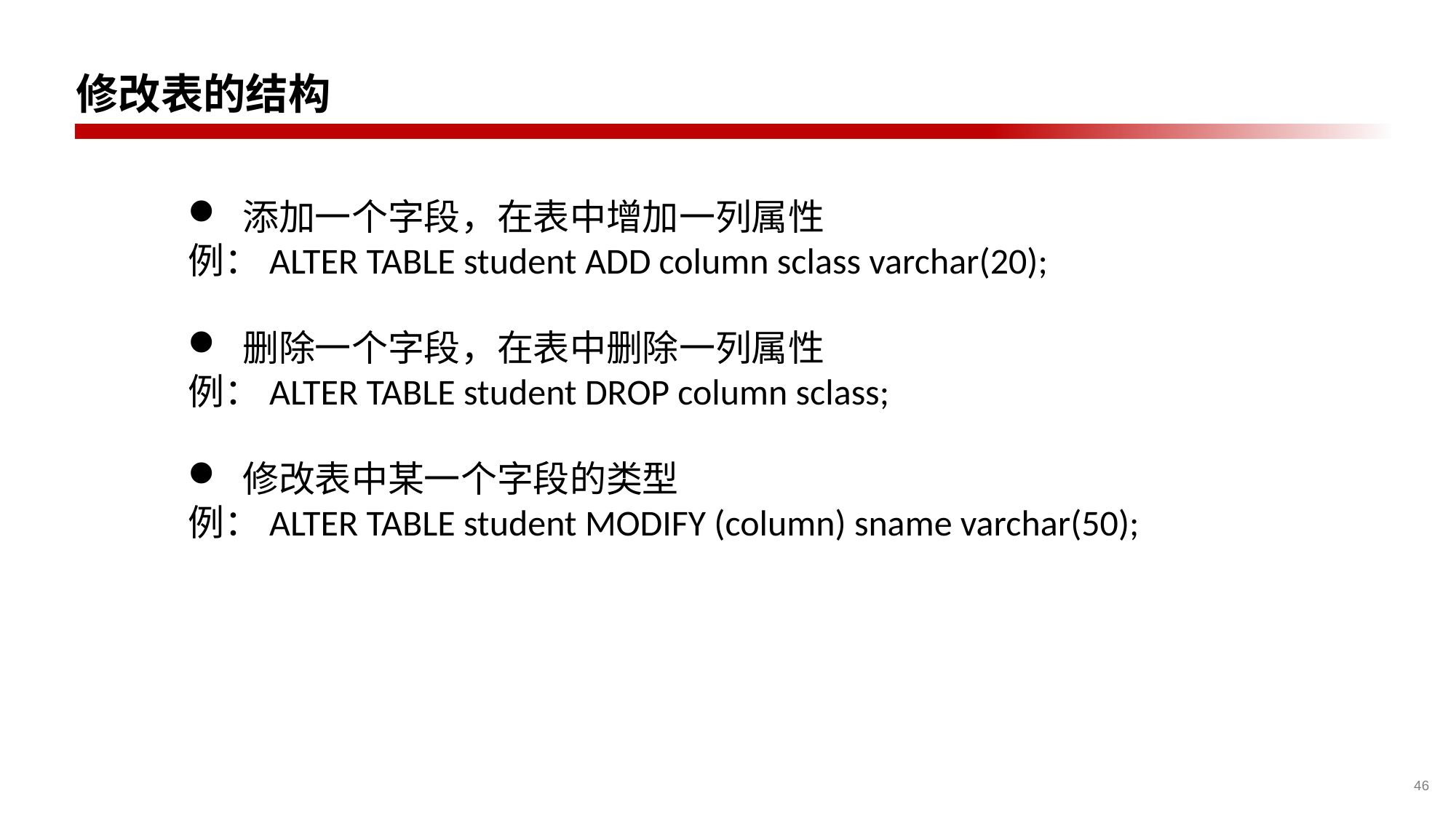

修改表的结构

添加一个字段，在表中增加一列属性
例：ALTER TABLE student ADD column sclass varchar(20);

删除一个字段，在表中删除一列属性
例：ALTER TABLE student DROP column sclass;

修改表中某一个字段的类型
例：ALTER TABLE student MODIFY (column) sname varchar(50);
46